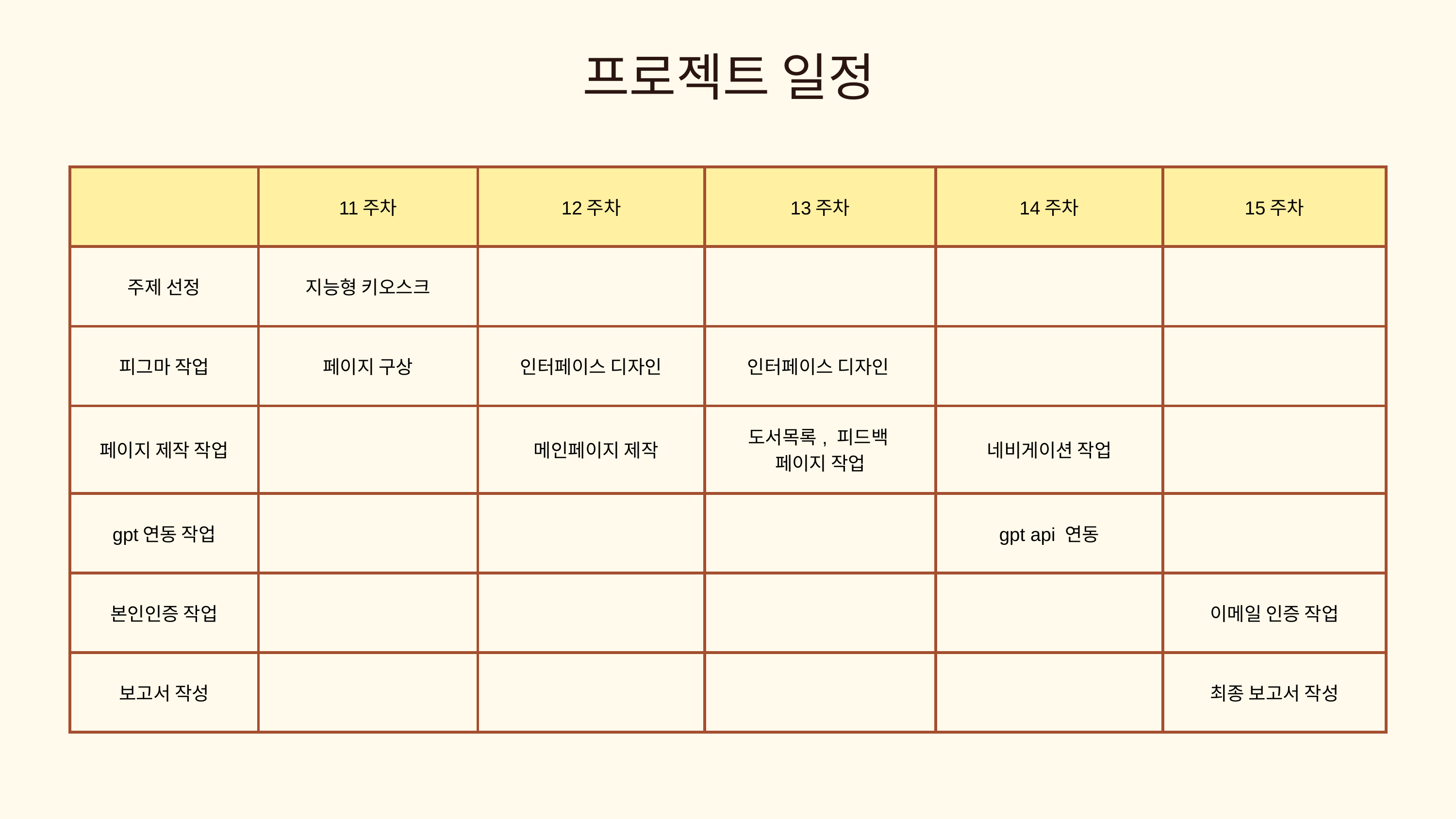

프로젝트 일정

|  | 11주차 | 12주차 | 13주차 | 14주차 | 15주차 |
| --- | --- | --- | --- | --- | --- |
| 주제 선정 | 지능형 키오스크 |  |  |  |  |
| 피그마 작업 | 페이지 구상 | 인터페이스 디자인 | 인터페이스 디자인 |  |  |
| 페이지 제작 작업 |  | 메인페이지 제작 | 도서목록, 피드백 페이지 작업 | 네비게이션 작업 |  |
| gpt연동 작업 |  |  |  | gpt api 연동 |  |
| 본인인증 작업 |  |  |  |  | 이메일 인증 작업 |
| 보고서 작성 |  |  |  |  | 최종 보고서 작성 |